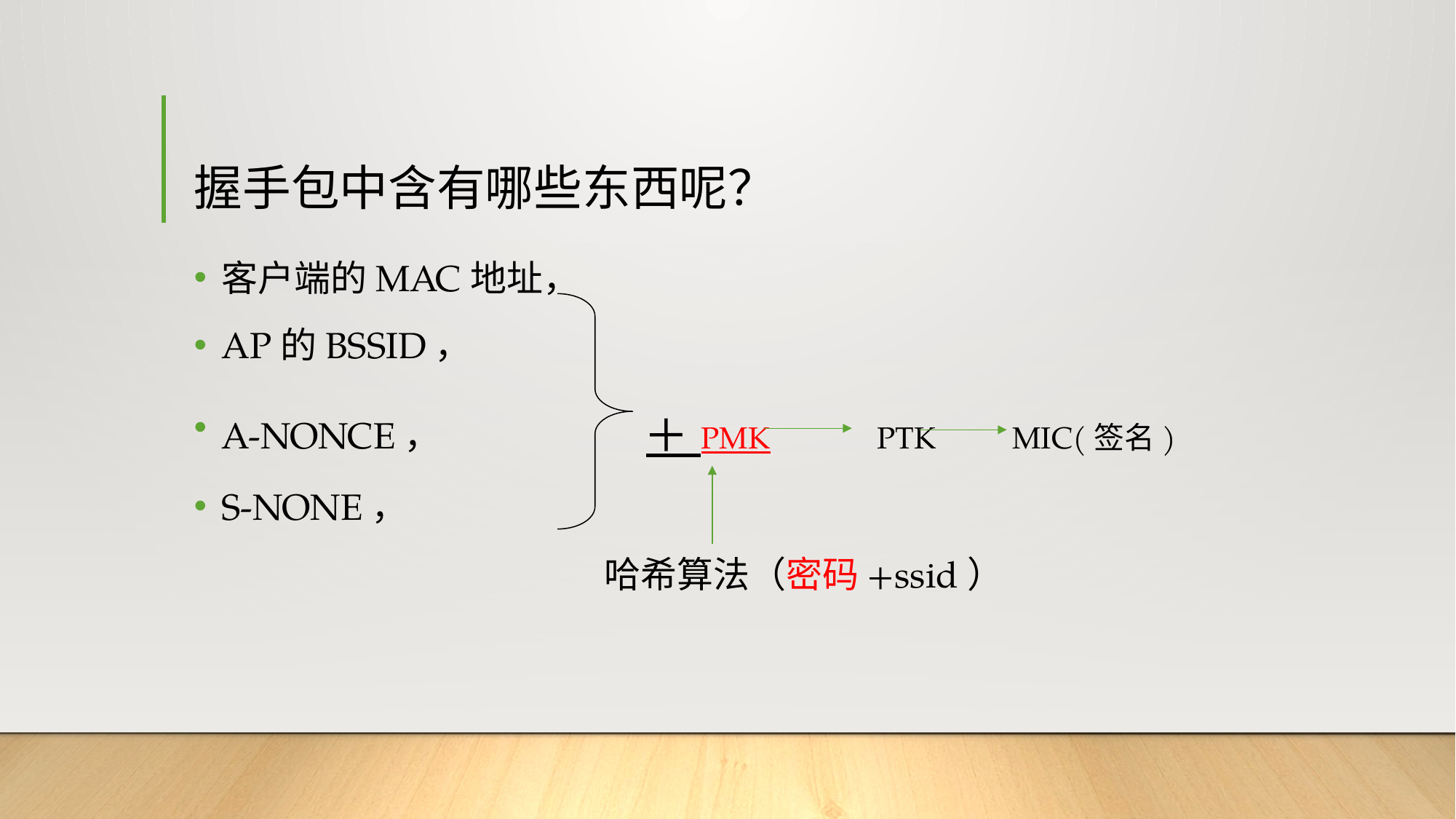

# 握手包中含有哪些东西呢？
客户端的MAC地址，
AP的BSSID，
A-NONCE，                        + PMK              PTK          MIC(签名)
S-NONE，
                                                 哈希算法（密码+ssid）